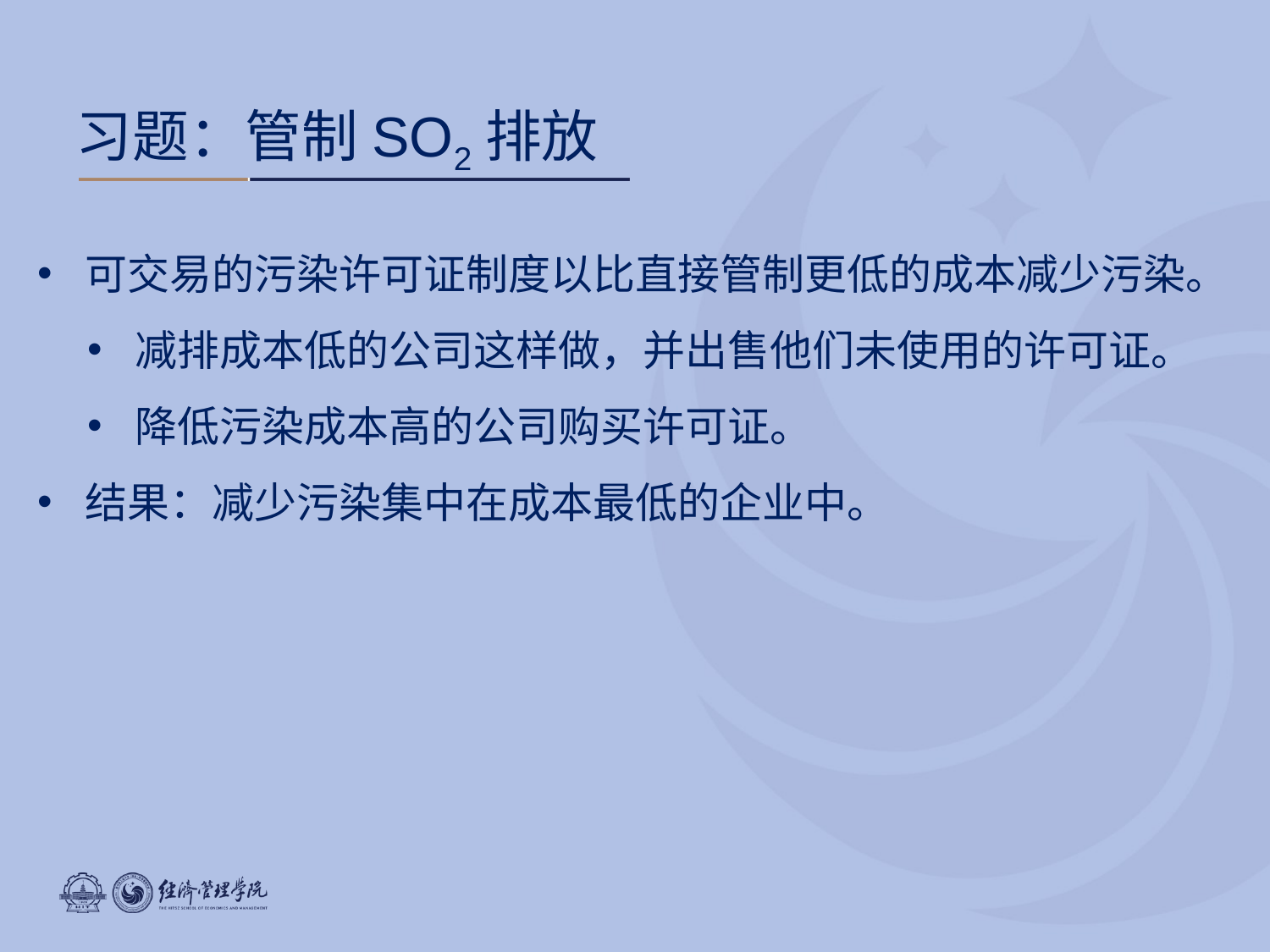

# 习题：管制SO2排放
可交易的污染许可证制度以比直接管制更低的成本减少污染。
减排成本低的公司这样做，并出售他们未使用的许可证。
降低污染成本高的公司购买许可证。
结果：减少污染集中在成本最低的企业中。